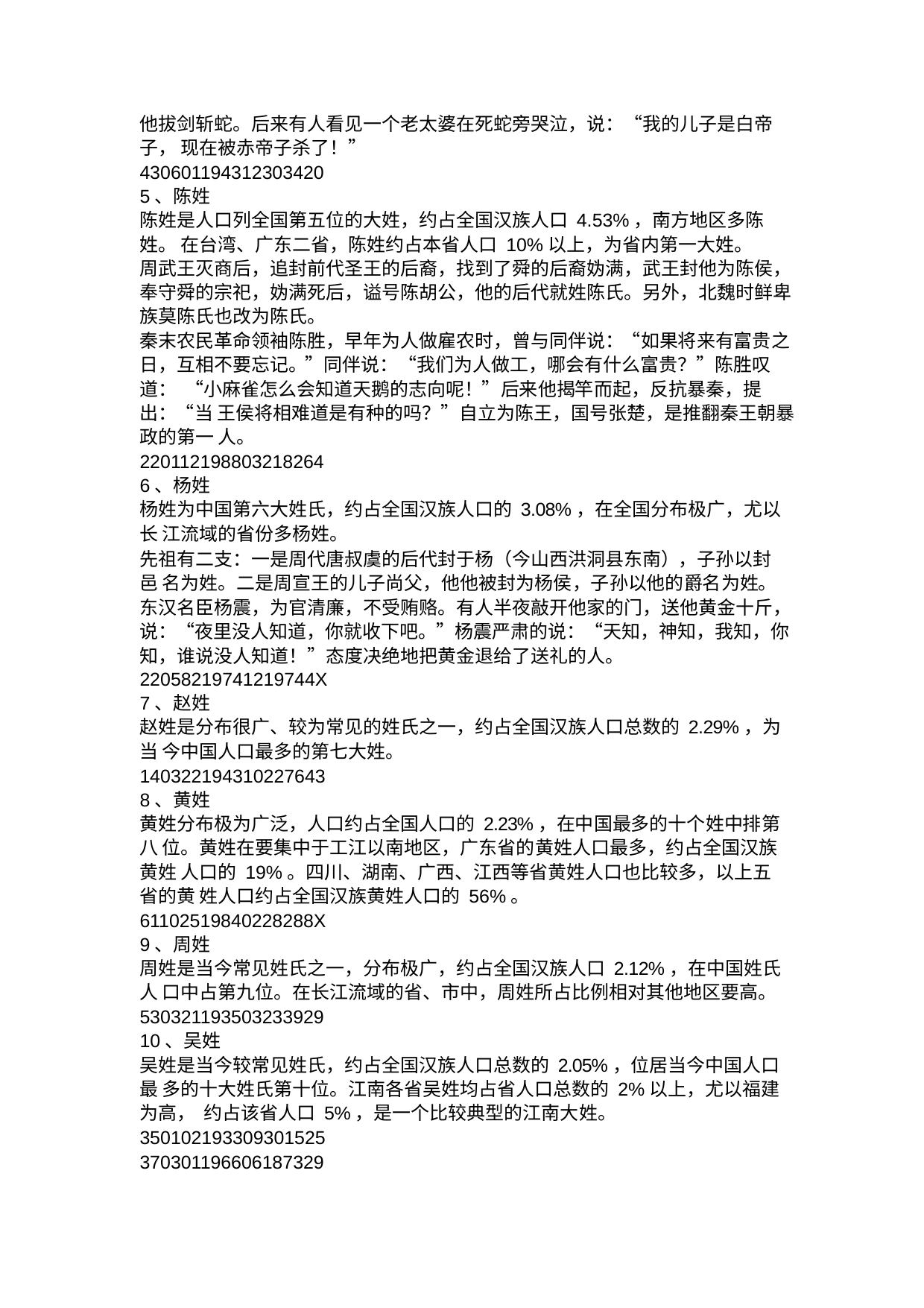

他拔剑斩蛇。后来有人看见一个老太婆在死蛇旁哭泣，说：“我的儿子是白帝子， 现在被赤帝子杀了！”
430601194312303420
5、陈姓
陈姓是人口列全国第五位的大姓，约占全国汉族人口 4.53%，南方地区多陈姓。 在台湾、广东二省，陈姓约占本省人口 10%以上，为省内第一大姓。
周武王灭商后，追封前代圣王的后裔，找到了舜的后裔妫满，武王封他为陈侯， 奉守舜的宗祀，妫满死后，谥号陈胡公，他的后代就姓陈氏。另外，北魏时鲜卑 族莫陈氏也改为陈氏。
秦末农民革命领袖陈胜，早年为人做雇农时，曾与同伴说：“如果将来有富贵之 日，互相不要忘记。”同伴说：“我们为人做工，哪会有什么富贵？”陈胜叹道：  “小麻雀怎么会知道天鹅的志向呢！”后来他揭竿而起，反抗暴秦，提出：“当 王侯将相难道是有种的吗？”自立为陈王，国号张楚，是推翻秦王朝暴政的第一 人。
220112198803218264
6、杨姓
杨姓为中国第六大姓氏，约占全国汉族人口的 3.08%，在全国分布极广，尤以长 江流域的省份多杨姓。
先祖有二支：一是周代唐叔虞的后代封于杨（今山西洪洞县东南），子孙以封邑 名为姓。二是周宣王的儿子尚父，他他被封为杨侯，子孙以他的爵名为姓。
东汉名臣杨震，为官清廉，不受贿赂。有人半夜敲开他家的门，送他黄金十斤， 说：“夜里没人知道，你就收下吧。”杨震严肃的说：“天知，神知，我知，你 知，谁说没人知道！”态度决绝地把黄金退给了送礼的人。
22058219741219744X
7、赵姓
赵姓是分布很广、较为常见的姓氏之一，约占全国汉族人口总数的 2.29%，为当 今中国人口最多的第七大姓。
140322194310227643
8、黄姓
黄姓分布极为广泛，人口约占全国人口的 2.23%，在中国最多的十个姓中排第八 位。黄姓在要集中于工江以南地区，广东省的黄姓人口最多，约占全国汉族黄姓 人口的 19%。四川、湖南、广西、江西等省黄姓人口也比较多，以上五省的黄 姓人口约占全国汉族黄姓人口的 56%。
61102519840228288X
9、周姓
周姓是当今常见姓氏之一，分布极广，约占全国汉族人口 2.12%，在中国姓氏人 口中占第九位。在长江流域的省、市中，周姓所占比例相对其他地区要高。
530321193503233929
10、吴姓
吴姓是当今较常见姓氏，约占全国汉族人口总数的 2.05%，位居当今中国人口最 多的十大姓氏第十位。江南各省吴姓均占省人口总数的 2%以上，尤以福建为高，  约占该省人口 5%，是一个比较典型的江南大姓。
350102193309301525
370301196606187329